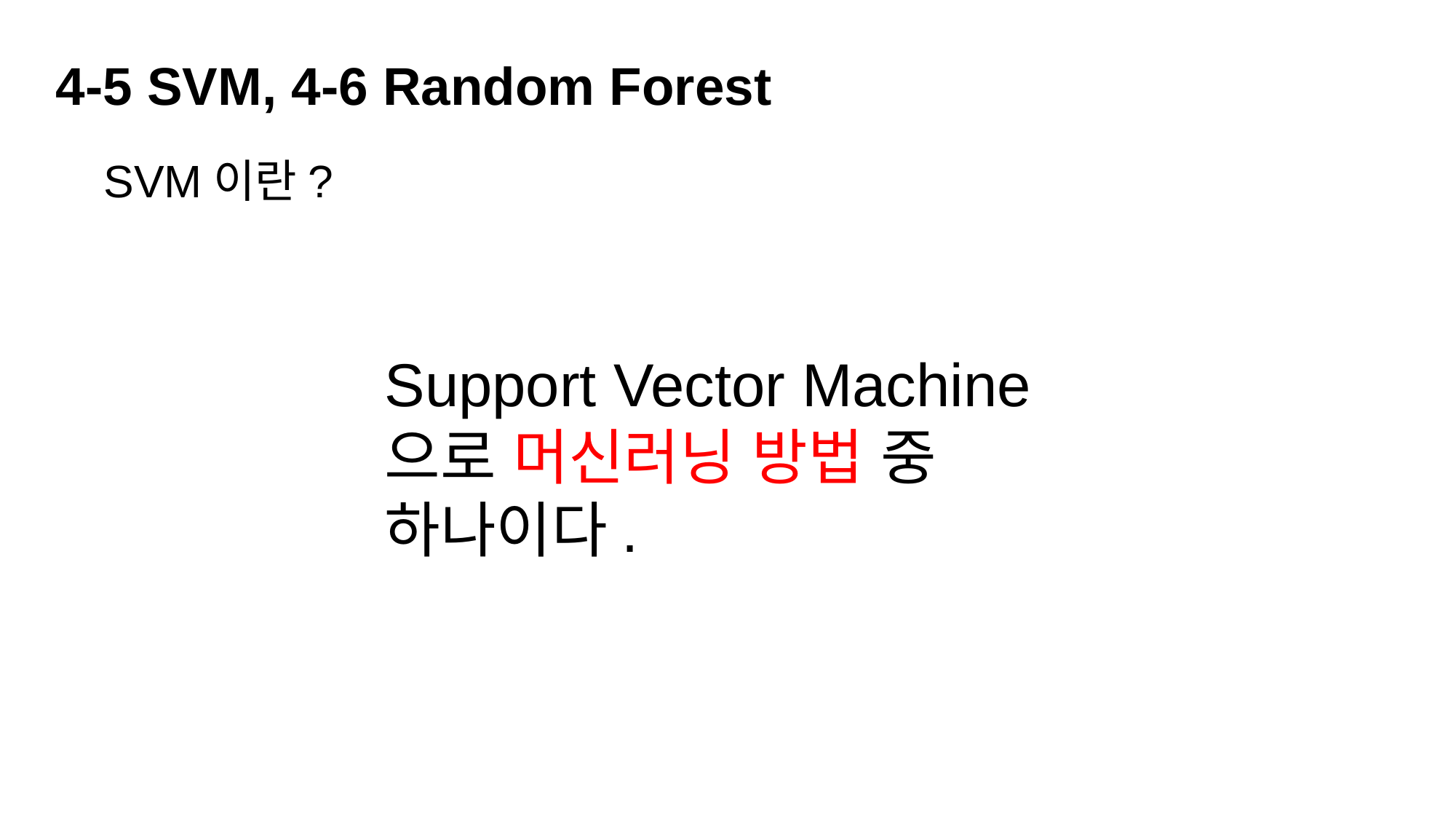

4-5 SVM, 4-6 Random Forest
SVM이란?
Support Vector Machine으로 머신러닝 방법 중 하나이다.